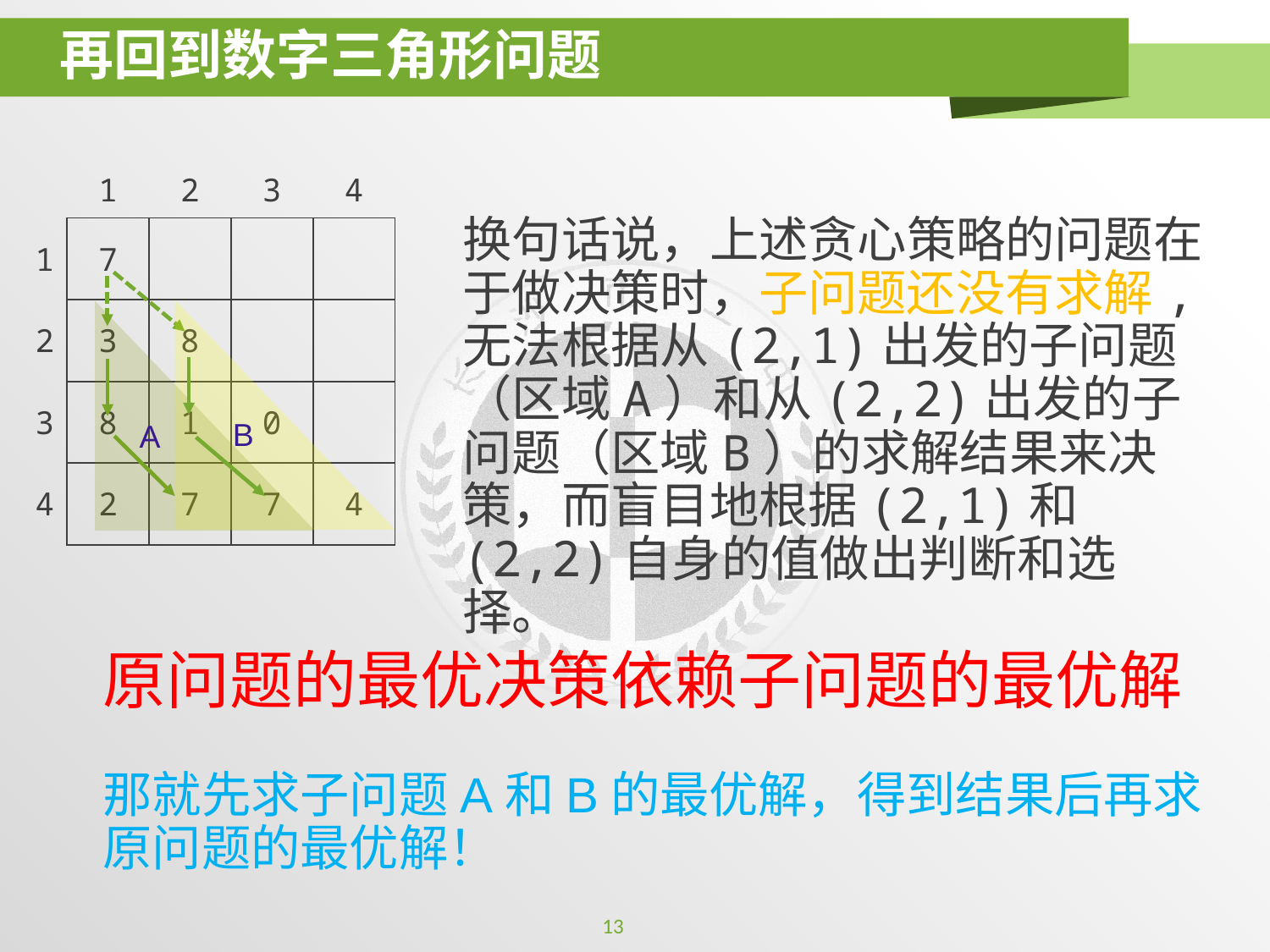

# 再回到数字三角形问题
|  | 1 | 2 | 3 | 4 |
| --- | --- | --- | --- | --- |
| 1 | 7 |  |  |  |
| 2 | 3 | 8 |  |  |
| 3 | 8 | 1 | 0 |  |
| 4 | 2 | 7 | 7 | 4 |
换句话说，上述贪心策略的问题在于做决策时，子问题还没有求解,无法根据从(2,1)出发的子问题（区域A）和从(2,2)出发的子问题（区域B）的求解结果来决策，而盲目地根据(2,1)和(2,2)自身的值做出判断和选择。
   B

A

原问题的最优决策依赖子问题的最优解

那就先求子问题A和B的最优解，得到结果后再求原问题的最优解！
13